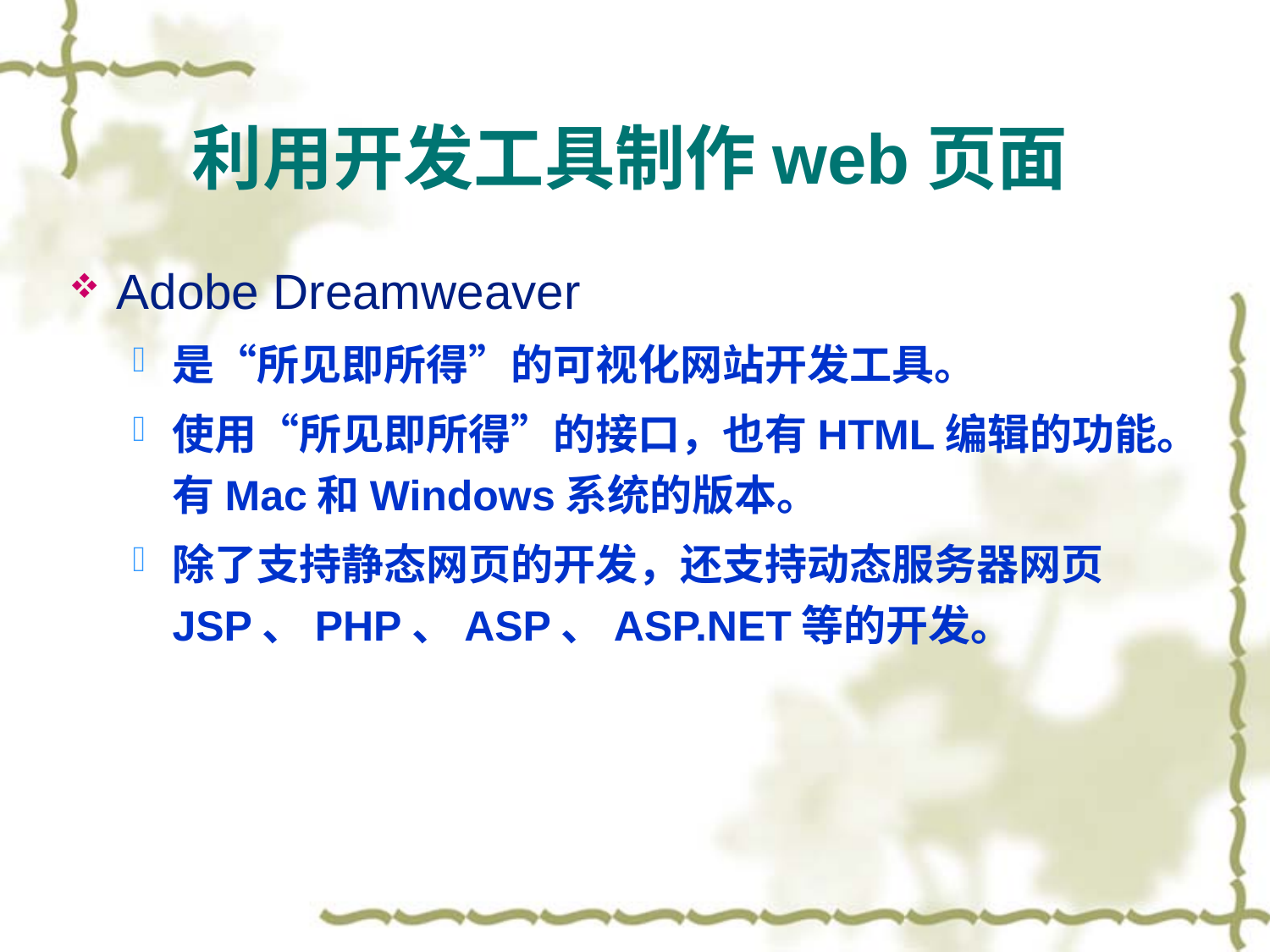

# 利用开发工具制作web页面
Adobe Dreamweaver
是“所见即所得”的可视化网站开发工具。
使用“所见即所得”的接口，也有HTML编辑的功能。有Mac和Windows系统的版本。
除了支持静态网页的开发，还支持动态服务器网页JSP、PHP、ASP、ASP.NET等的开发。